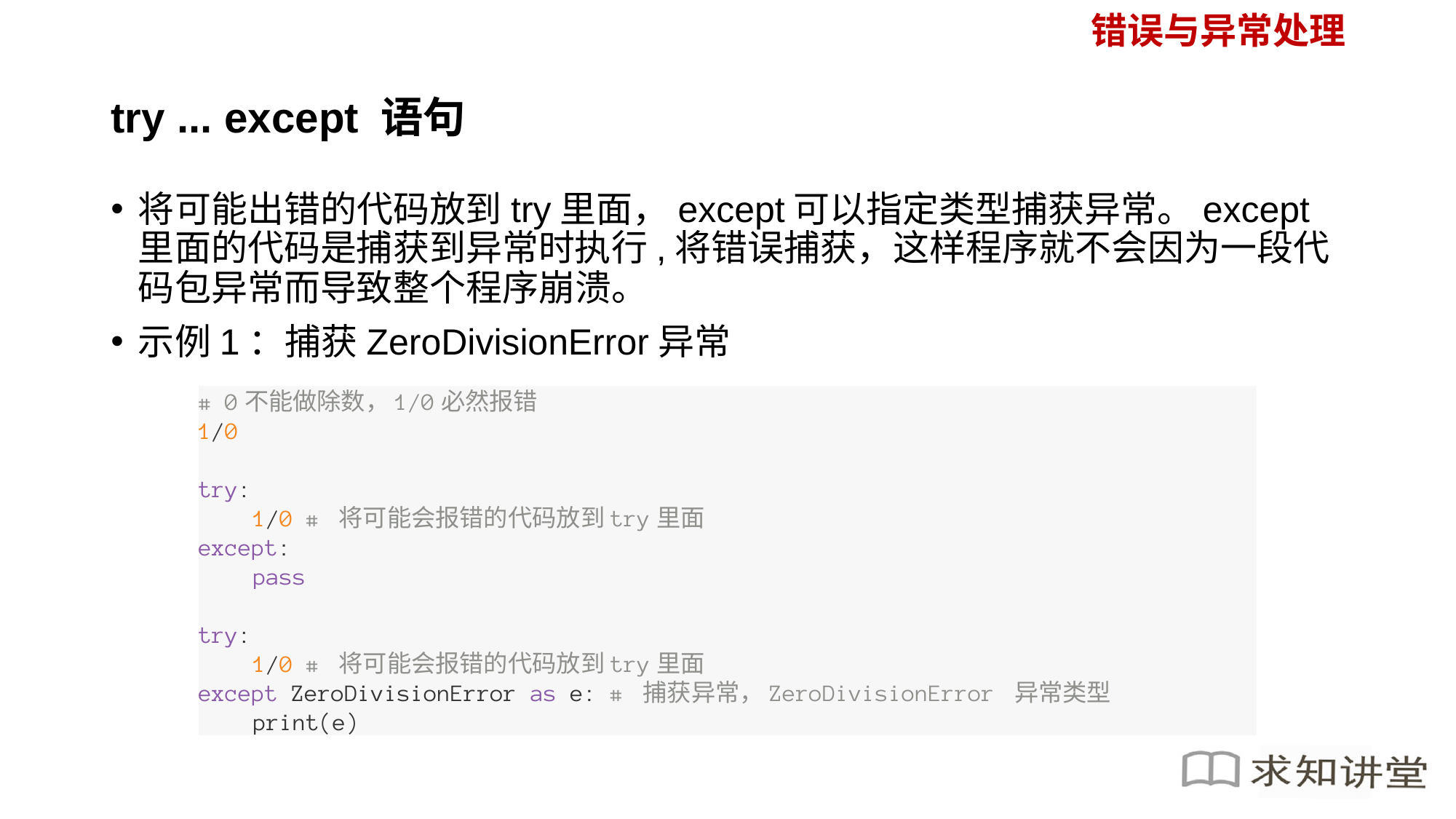

错误与异常处理
# try ... except 语句
将可能出错的代码放到try里面，except可以指定类型捕获异常。except里面的代码是捕获到异常时执行,将错误捕获，这样程序就不会因为一段代码包异常而导致整个程序崩溃。
示例1：捕获ZeroDivisionError异常

# 0不能做除数，1/0必然报错
1/0

try:
1/0 # 将可能会报错的代码放到try里面
except:
pass

try:
1/0 # 将可能会报错的代码放到try里面
except ZeroDivisionError as e: # 捕获异常，ZeroDivisionError 异常类型
print(e)